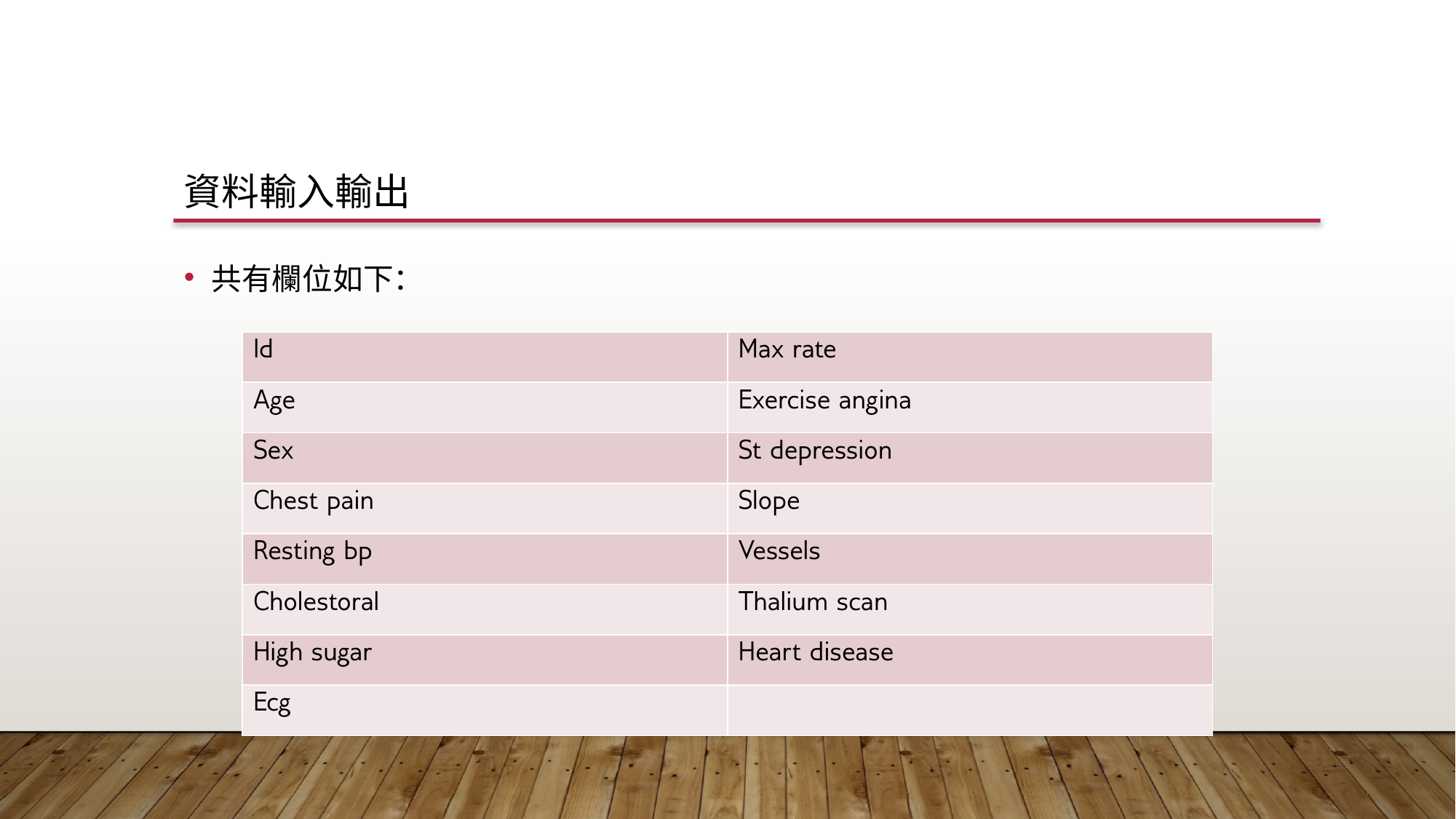

資料輸入輸出
共有欄位如下：

| Id | Max rate |
| --- | --- |
| Age | Exercise angina |
| Sex | St depression |
| Chest pain | Slope |
| Resting bp | Vessels |
| Cholestoral | Thalium scan |
| High sugar | Heart disease |
| Ecg |  |